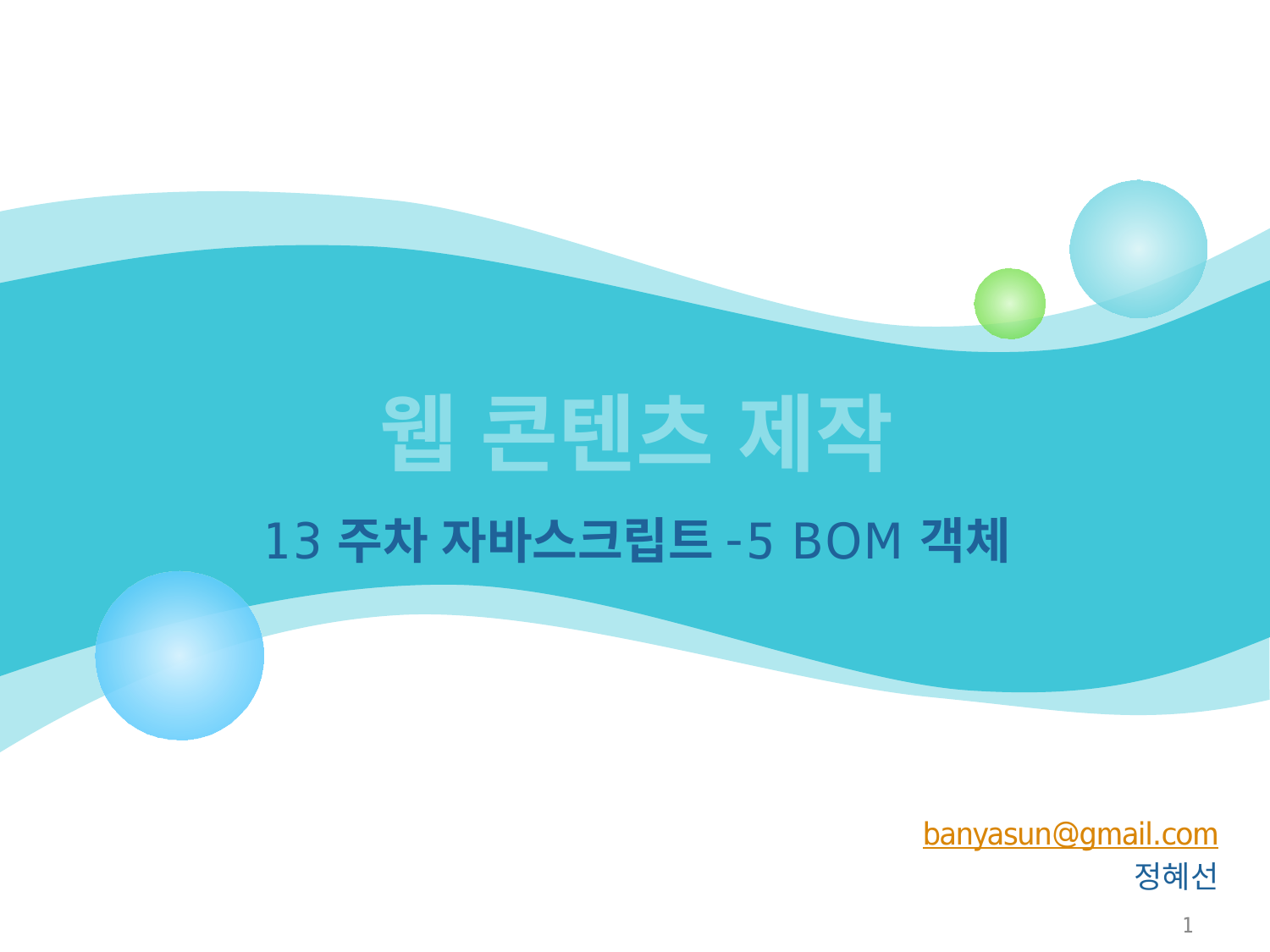

# 웹 콘텐츠 제작
13주차 자바스크립트-5 BOM객체
banyasun@gmail.com
정혜선
1